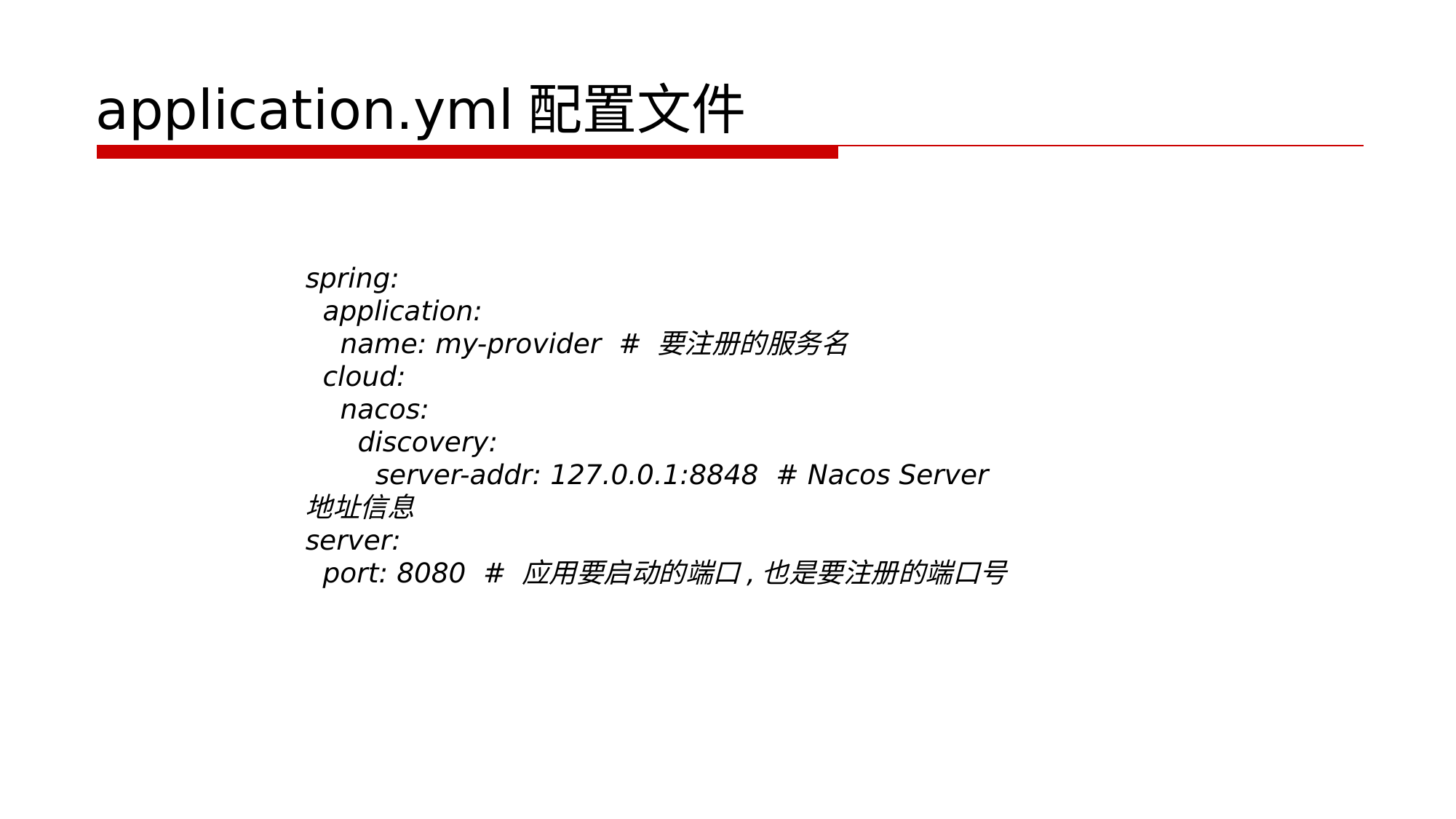

# application.yml配置文件
spring:
  application:
    name: my-provider  # 要注册的服务名
  cloud:
    nacos:
      discovery:
        server-addr: 127.0.0.1:8848  # Nacos Server地址信息
server:
  port: 8080  # 应用要启动的端口,也是要注册的端口号